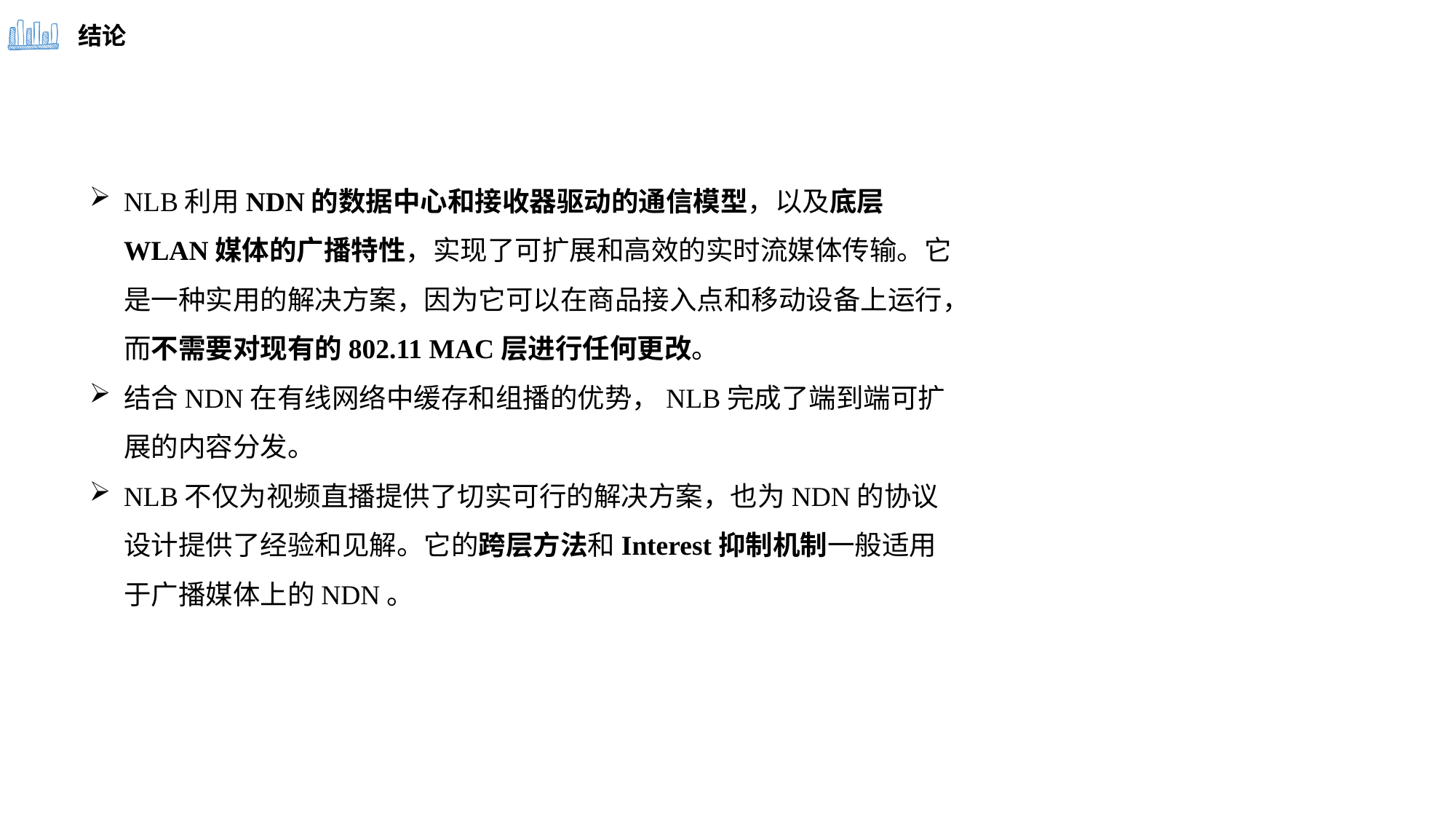

结论

NLB利用NDN的数据中心和接收器驱动的通信模型，以及底层WLAN媒体的广播特性，实现了可扩展和高效的实时流媒体传输。它是一种实用的解决方案，因为它可以在商品接入点和移动设备上运行，而不需要对现有的802.11 MAC层进行任何更改。
结合NDN在有线网络中缓存和组播的优势，NLB完成了端到端可扩展的内容分发。
NLB不仅为视频直播提供了切实可行的解决方案，也为NDN的协议设计提供了经验和见解。它的跨层方法和Interest抑制机制一般适用于广播媒体上的NDN。